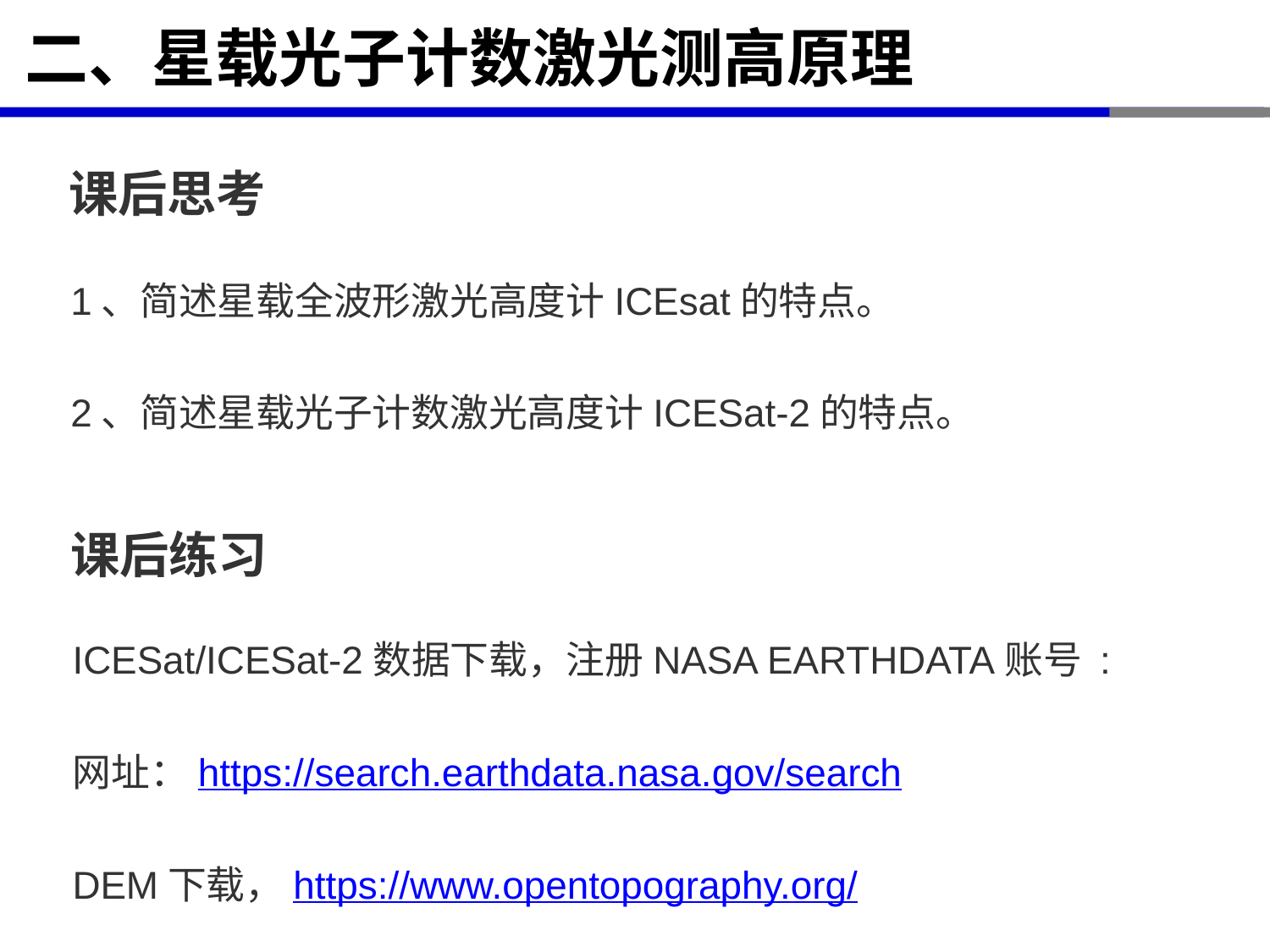

# 二、星载光子计数激光测高原理
课后思考
1、简述星载全波形激光高度计ICEsat的特点。
2、简述星载光子计数激光高度计ICESat-2的特点。
课后练习
ICESat/ICESat-2数据下载，注册NASA EARTHDATA账号 :
网址：https://search.earthdata.nasa.gov/search
DEM下载，https://www.opentopography.org/